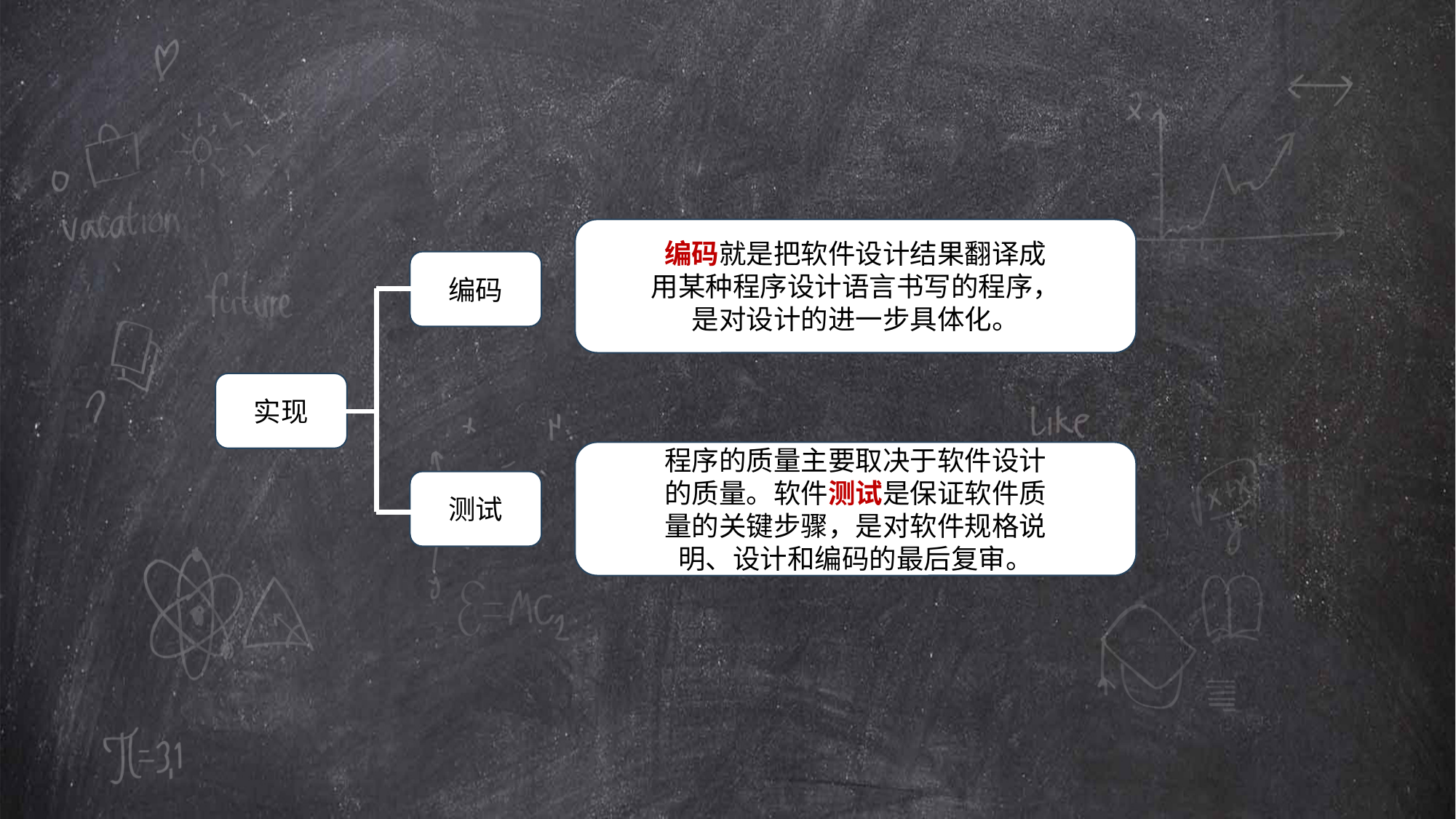

编码就是把软件设计结果翻译成
用某种程序设计语言书写的程序，
是对设计的进一步具体化。
编码
实现
程序的质量主要取决于软件设计
的质量。软件测试是保证软件质
量的关键步骤，是对软件规格说
明、设计和编码的最后复审。
测试